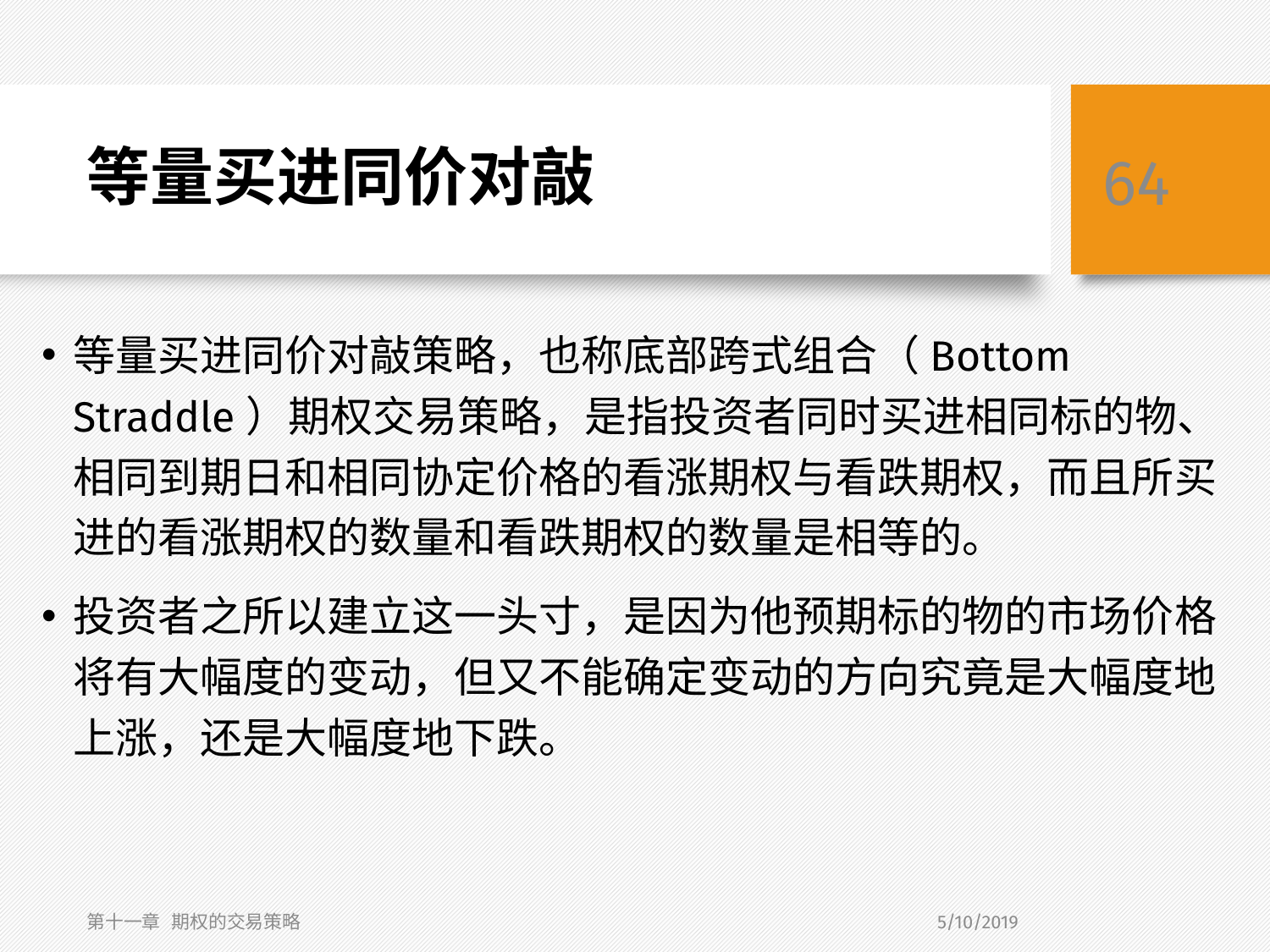

# 等量买进同价对敲
64
等量买进同价对敲策略，也称底部跨式组合（Bottom Straddle）期权交易策略，是指投资者同时买进相同标的物、相同到期日和相同协定价格的看涨期权与看跌期权，而且所买进的看涨期权的数量和看跌期权的数量是相等的。
投资者之所以建立这一头寸，是因为他预期标的物的市场价格将有大幅度的变动，但又不能确定变动的方向究竟是大幅度地上涨，还是大幅度地下跌。
5/10/2019
第十一章  期权的交易策略